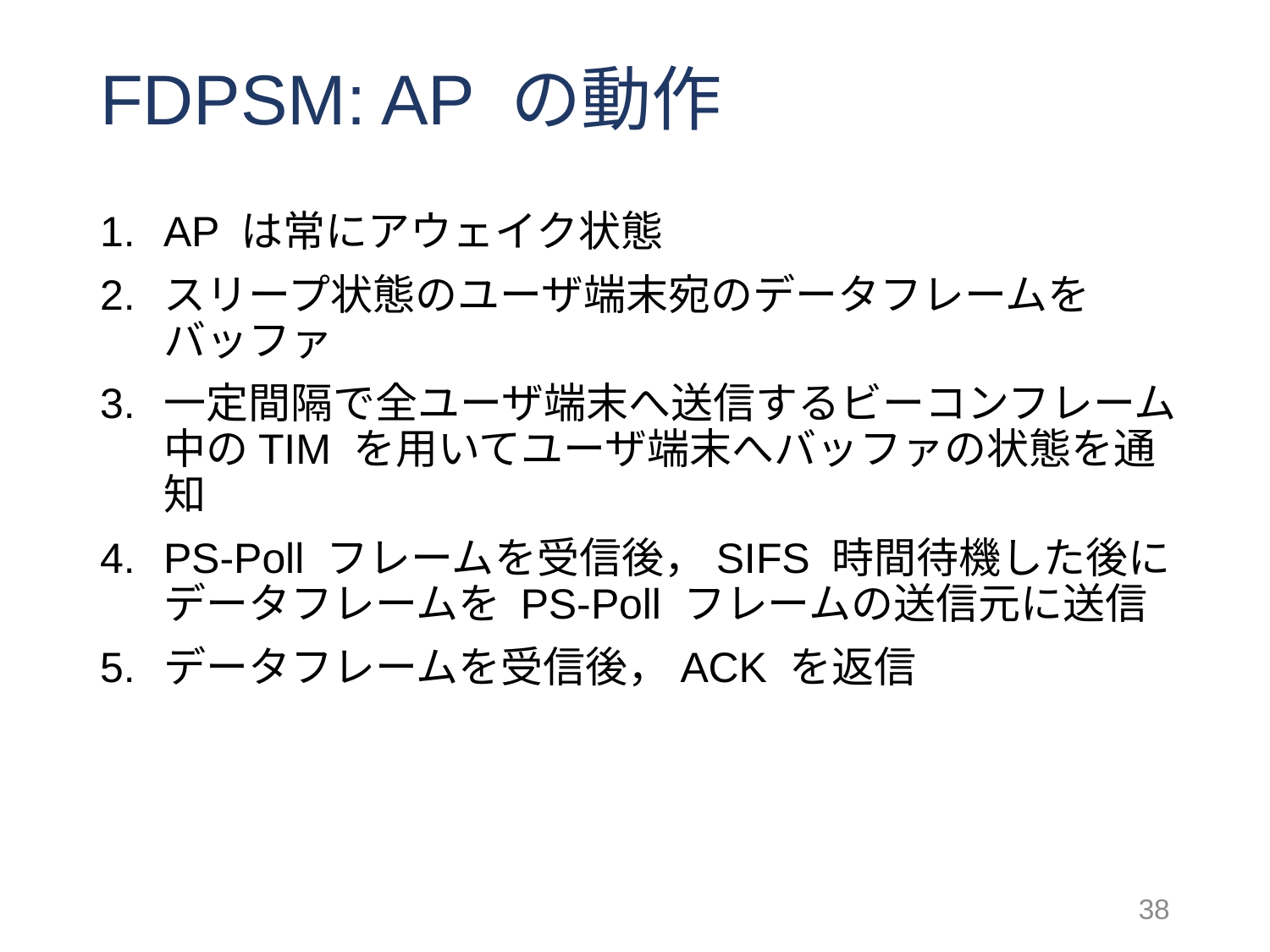

# FDPSM: AP の動作
AP は常にアウェイク状態
スリープ状態のユーザ端末宛のデータフレームを
バッファ
一定間隔で全ユーザ端末へ送信するビーコンフレーム中のTIM を用いてユーザ端末へバッファの状態を通知
PS-Poll フレームを受信後，SIFS 時間待機した後に
データフレームを PS-Poll フレームの送信元に送信
データフレームを受信後，ACK を返信
38